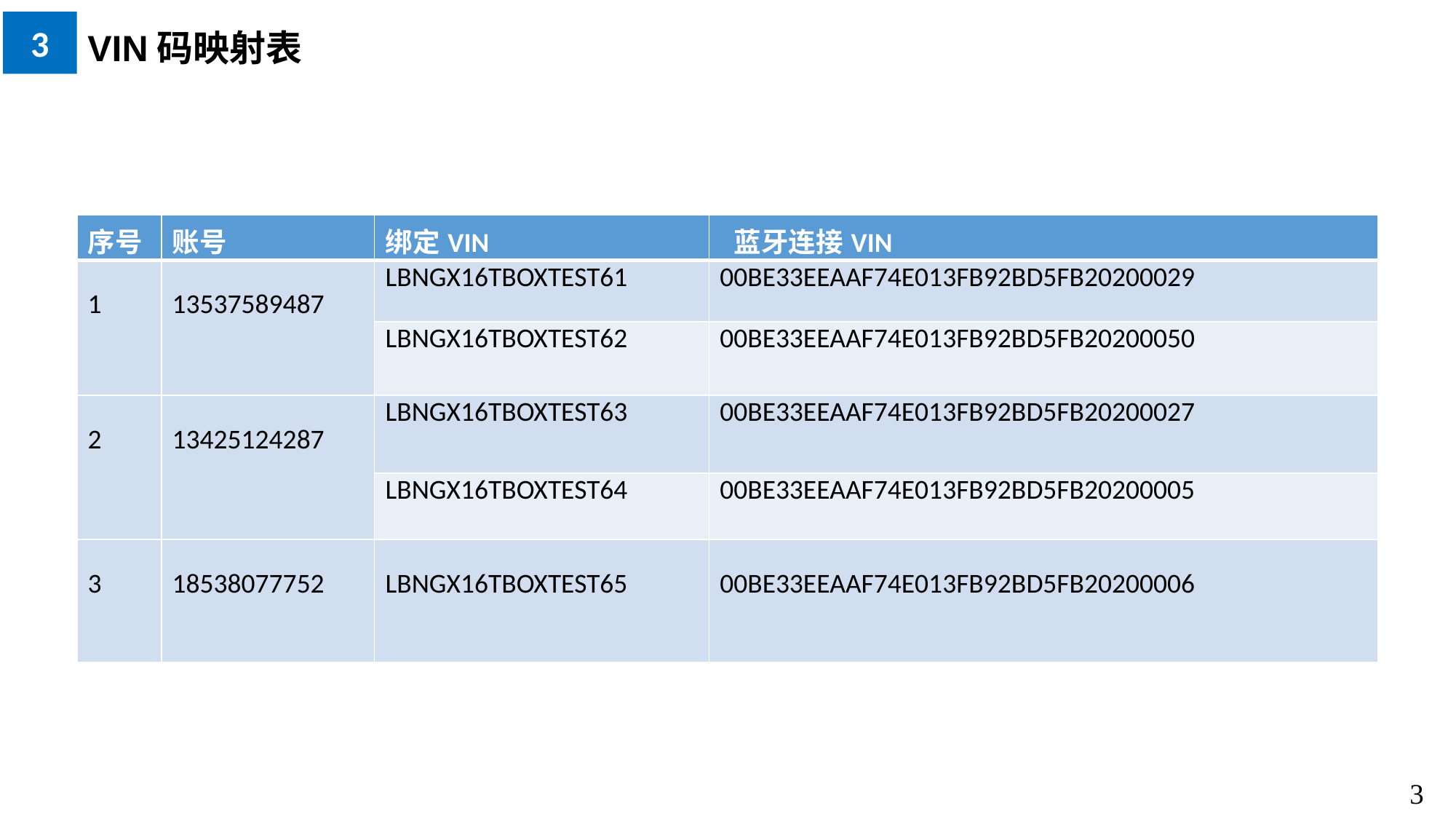

3
VIN码映射表

| 序号 | 账号 | 绑定VIN | 蓝牙连接VIN |
| --- | --- | --- | --- |
| 1 | 13537589487 | LBNGX16TBOXTEST61 | 00BE33EEAAF74E013FB92BD5FB20200029 |
|  |  | LBNGX16TBOXTEST62 | 00BE33EEAAF74E013FB92BD5FB20200050 |
| 2 | 13425124287 | LBNGX16TBOXTEST63 | 00BE33EEAAF74E013FB92BD5FB20200027 |
|  |  | LBNGX16TBOXTEST64 | 00BE33EEAAF74E013FB92BD5FB20200005 |
| 3 | 18538077752 | LBNGX16TBOXTEST65 | 00BE33EEAAF74E013FB92BD5FB20200006 |